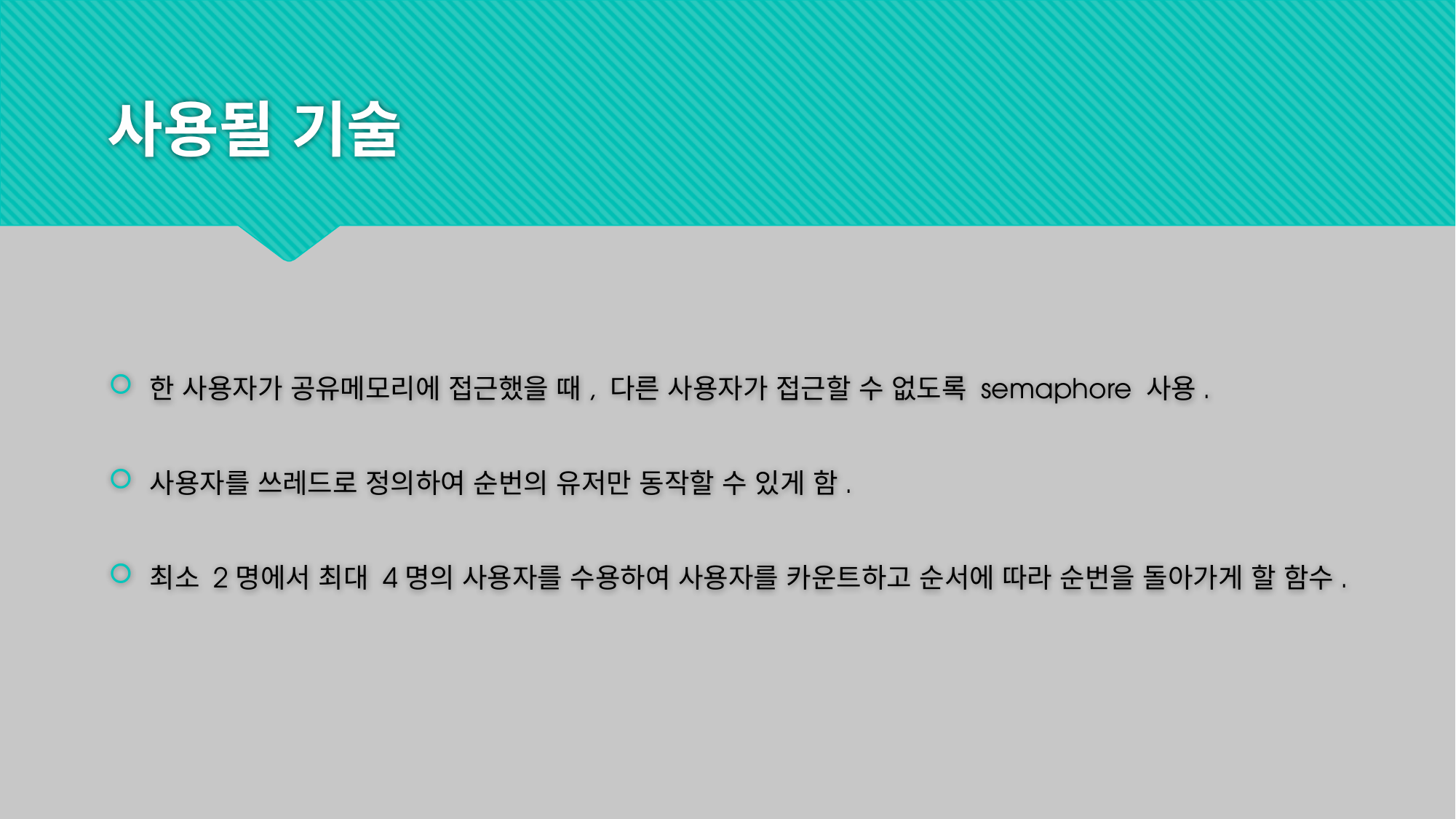

# 사용될 기술
한 사용자가 공유메모리에 접근했을 때, 다른 사용자가 접근할 수 없도록 semaphore 사용.

사용자를 쓰레드로 정의하여 순번의 유저만 동작할 수 있게 함.

최소 2명에서 최대 4명의 사용자를 수용하여 사용자를 카운트하고 순서에 따라 순번을 돌아가게 할 함수.